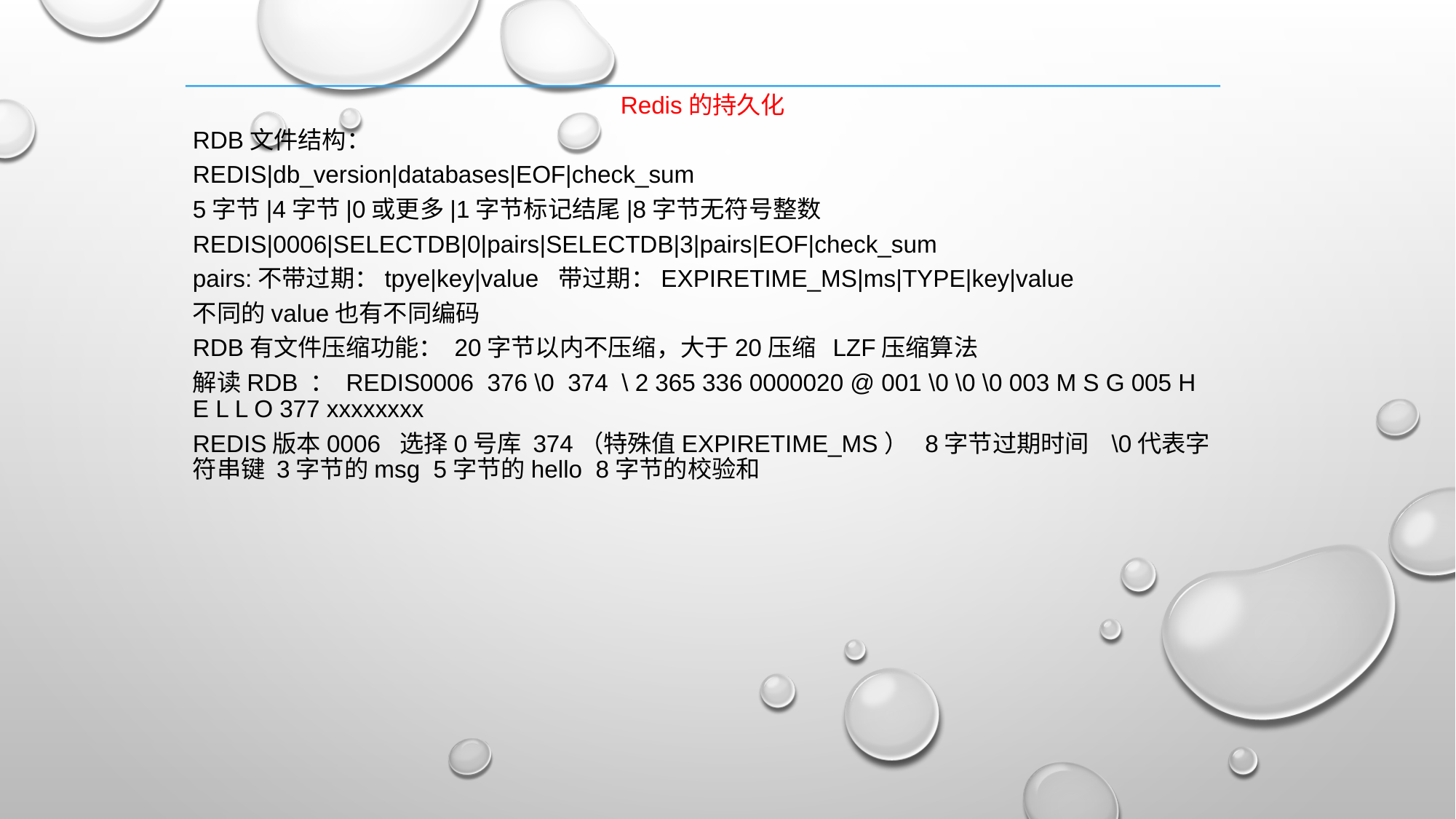

Redis的持久化
RDB文件结构：
REDIS|db_version|databases|EOF|check_sum
5字节|4字节|0或更多|1字节标记结尾|8字节无符号整数
REDIS|0006|SELECTDB|0|pairs|SELECTDB|3|pairs|EOF|check_sum
pairs:不带过期：tpye|key|value  带过期：EXPIRETIME_MS|ms|TYPE|key|value
不同的value也有不同编码
RDB有文件压缩功能： 20字节以内不压缩，大于20压缩  LZF压缩算法
解读RDB ： REDIS0006  376 \0  374  \ 2 365 336 0000020 @ 001 \0 \0 \0 003 M S G 005 H E L L O 377 xxxxxxxx
REDIS版本0006  选择0号库 374（特殊值EXPIRETIME_MS）  8字节过期时间   \0代表字符串键 3字节的msg  5字节的hello  8字节的校验和